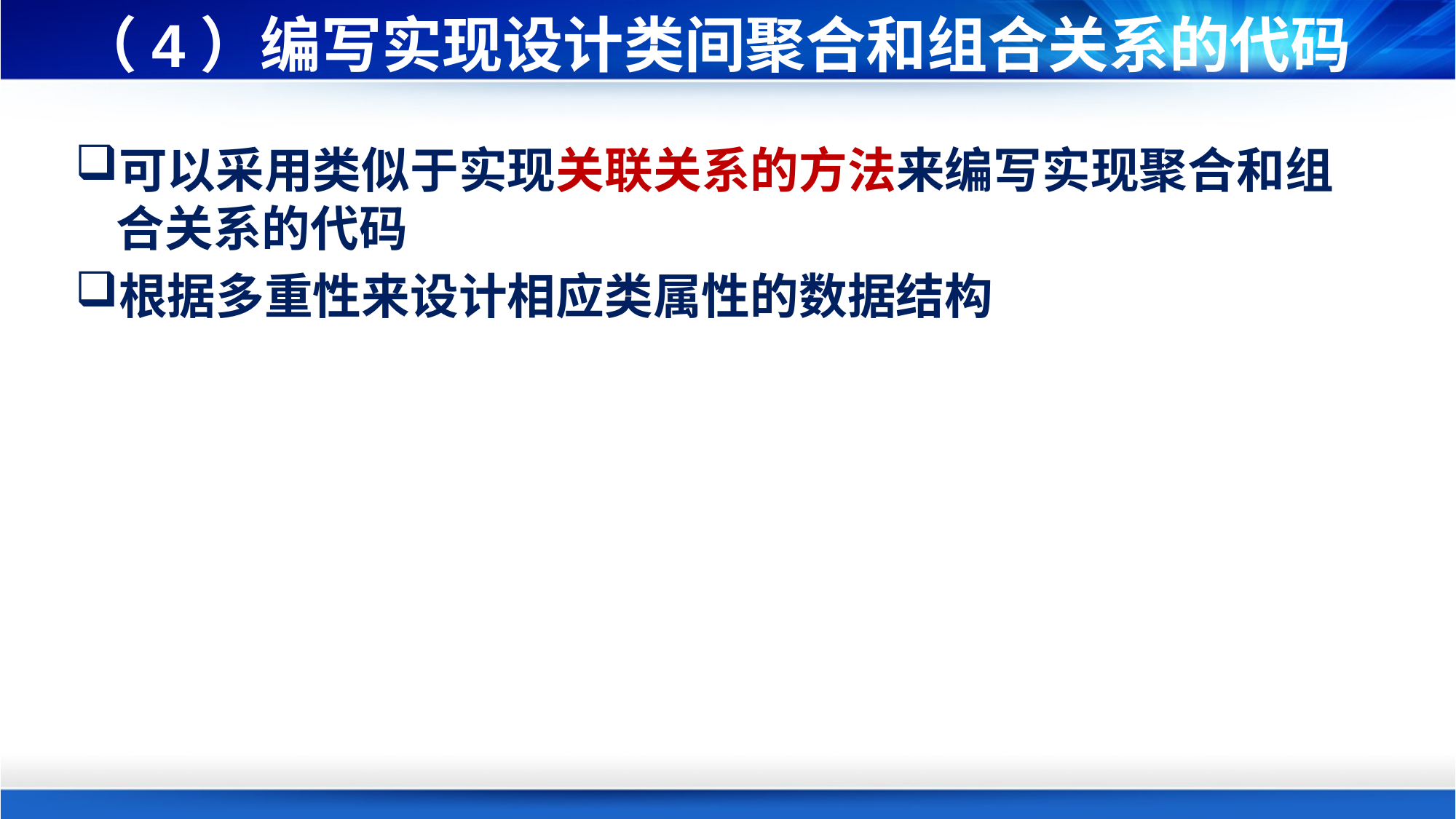

# （4）编写实现设计类间聚合和组合关系的代码
可以采用类似于实现关联关系的方法来编写实现聚合和组合关系的代码
根据多重性来设计相应类属性的数据结构